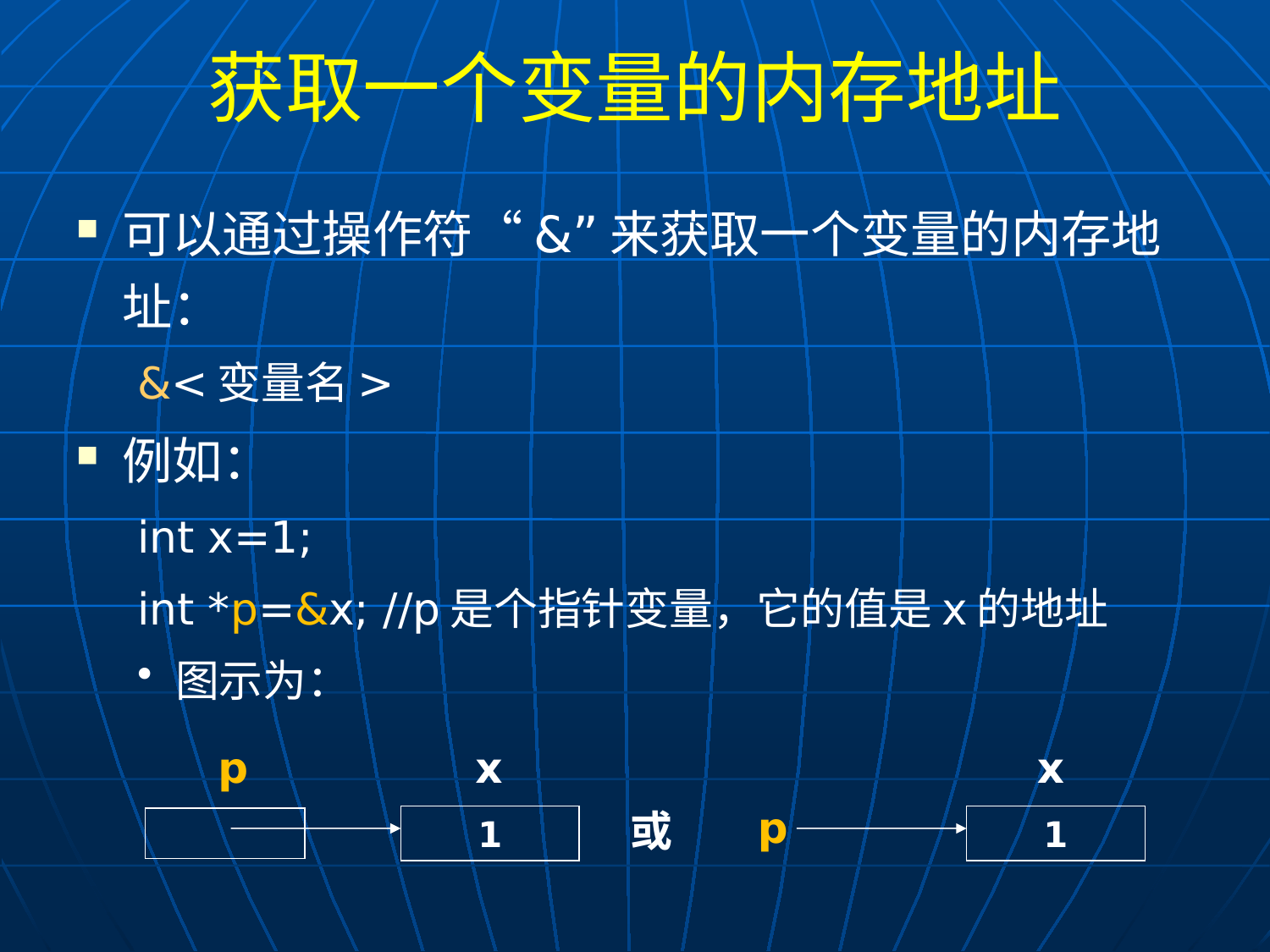

# 获取一个变量的内存地址
可以通过操作符“&”来获取一个变量的内存地址：
&<变量名>
例如：
int x=1;
int *p=&x; //p是个指针变量，它的值是x的地址
图示为：
p
x
x
p
或
1
1